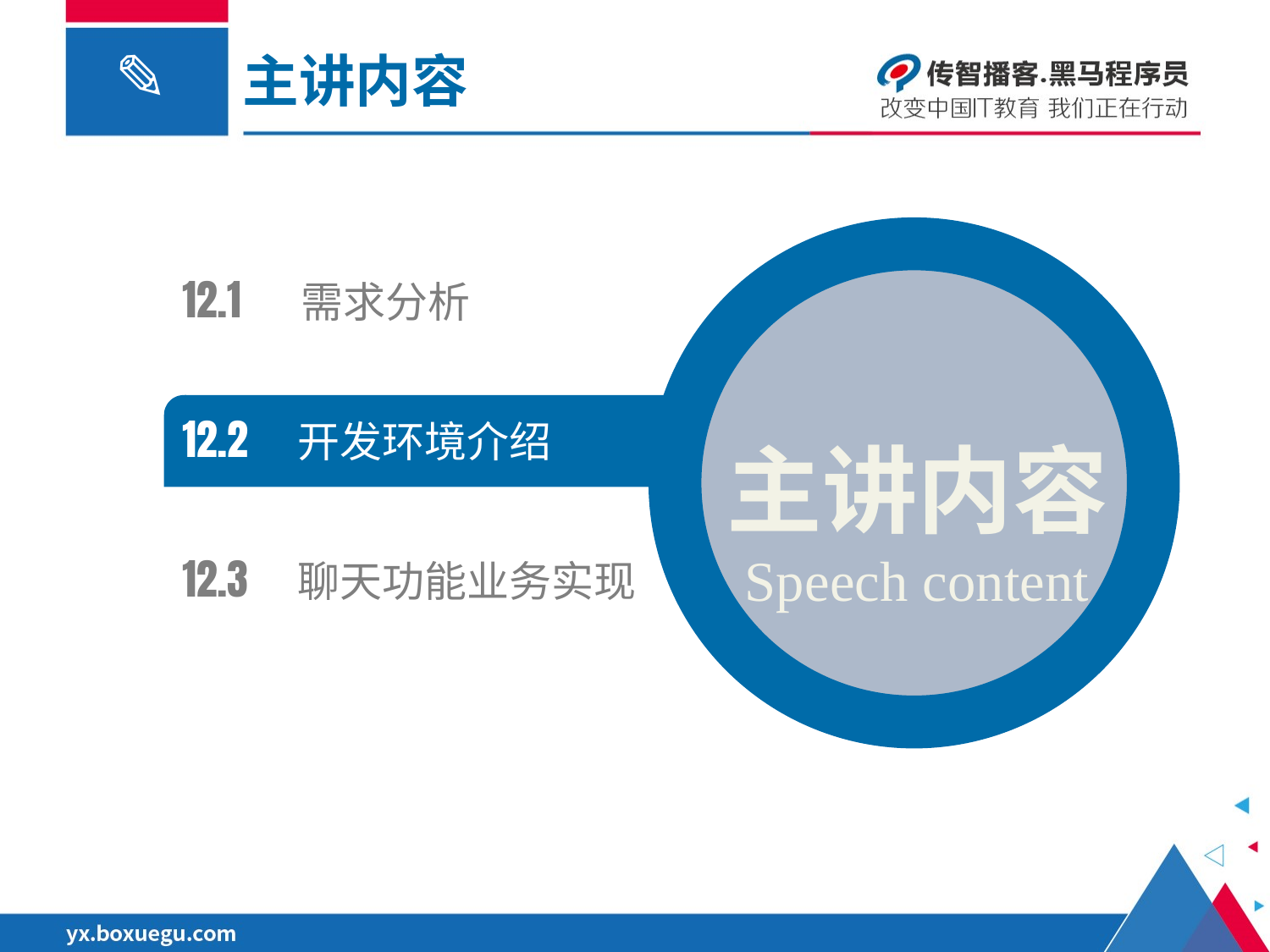

主讲内容

12.1     需求分析
主讲内容
Speech content

12.2    开发环境介绍
12.3    聊天功能业务实现